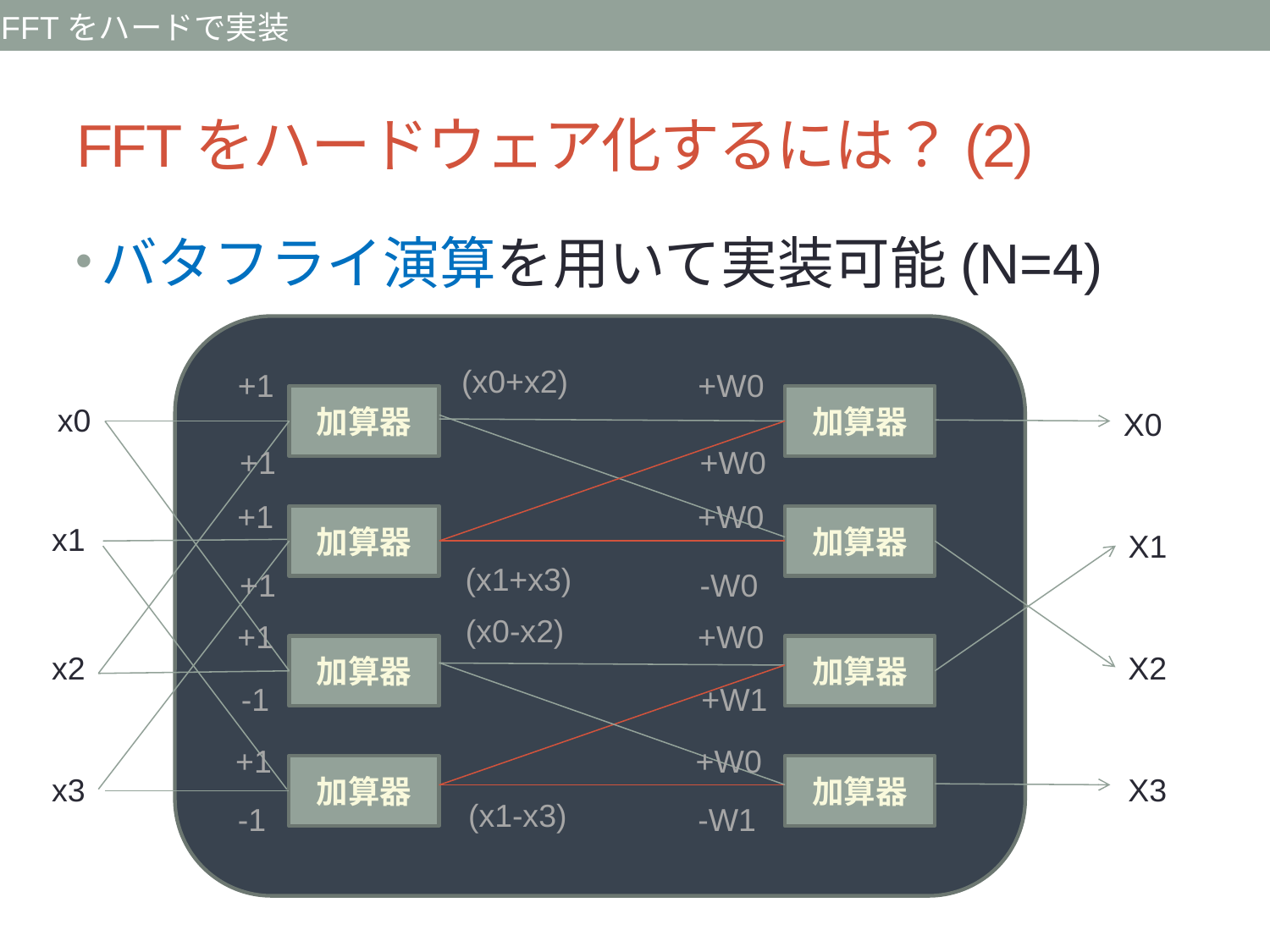

FFTをハードで実装
# FFTをハードウェア化するには？(2)

バタフライ演算を用いて実装可能(N=4)

(x0+x2)
+1
+W0
加算器
加算器
x0
X0

+1
+W0
+1
+W0
加算器
加算器
x1
X1
(x1+x3)
+1
-W0
(x0-x2)
+1
+W0
加算器
加算器
x2
X2
-1
+W1
+1
+W0
加算器
加算器
x3
X3
(x1-x3)
-1
-W1